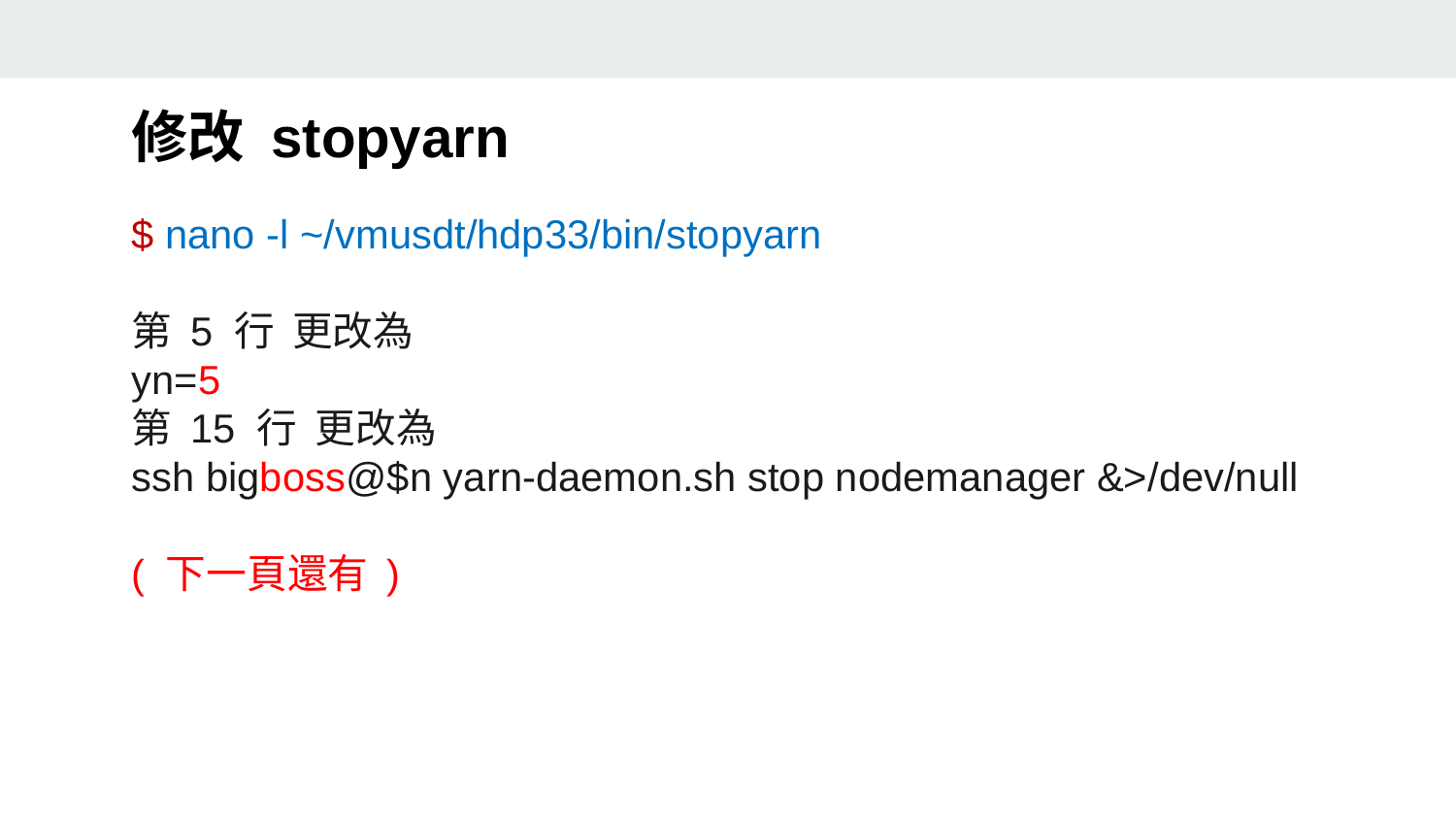

修改 stopyarn
$ nano -l ~/vmusdt/hdp33/bin/stopyarn

第 5 行  更改為
yn=5
第 15 行  更改為
ssh bigboss@$n yarn-daemon.sh stop nodemanager &>/dev/null

( 下一頁還有 )